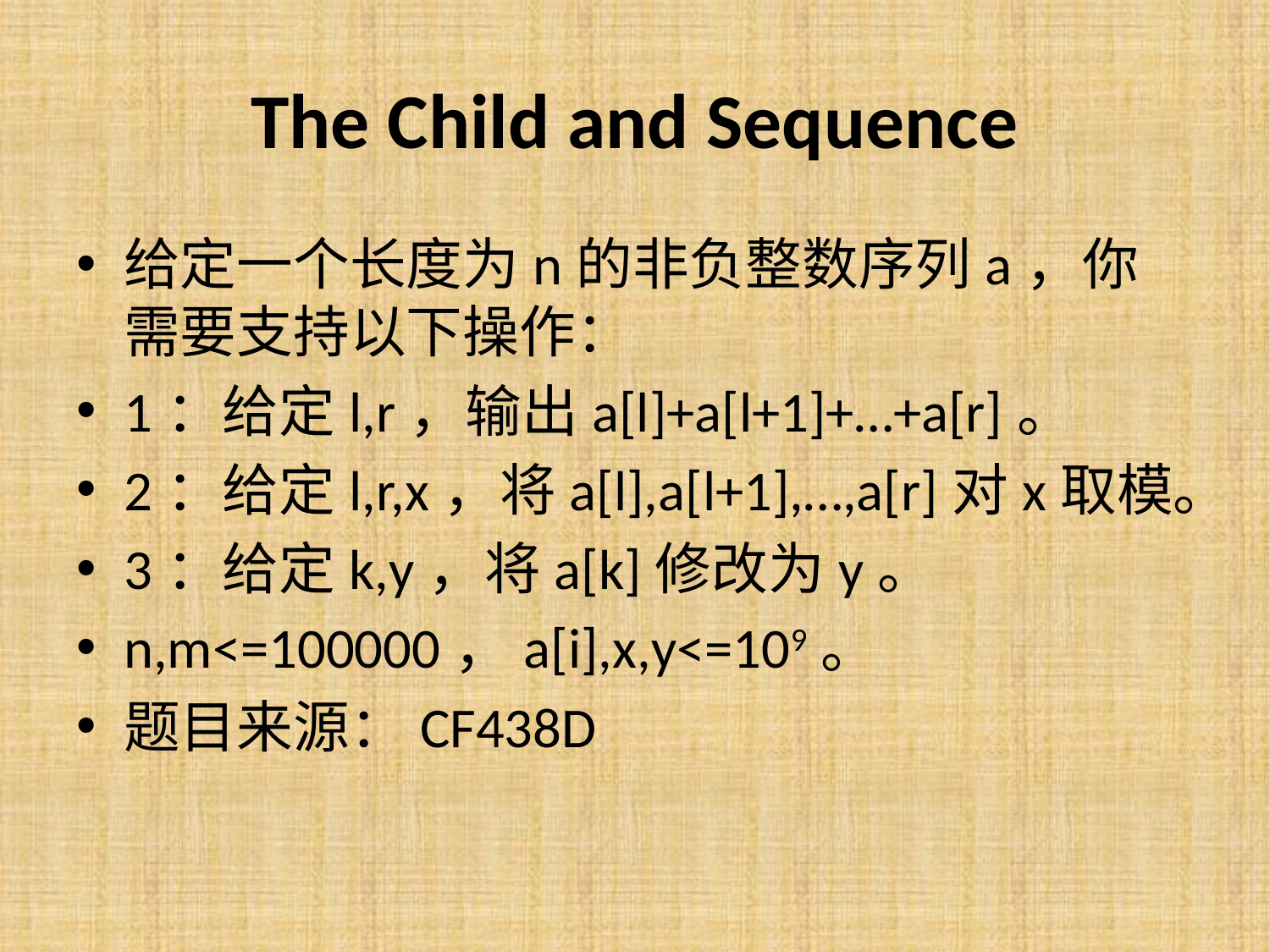

# The Child and Sequence
给定一个长度为n的非负整数序列a，你需要支持以下操作：
1：给定l,r，输出a[l]+a[l+1]+…+a[r]。
2：给定l,r,x，将a[l],a[l+1],…,a[r]对x取模。
3：给定k,y，将a[k]修改为y。
n,m<=100000，a[i],x,y<=109。
题目来源：CF438D